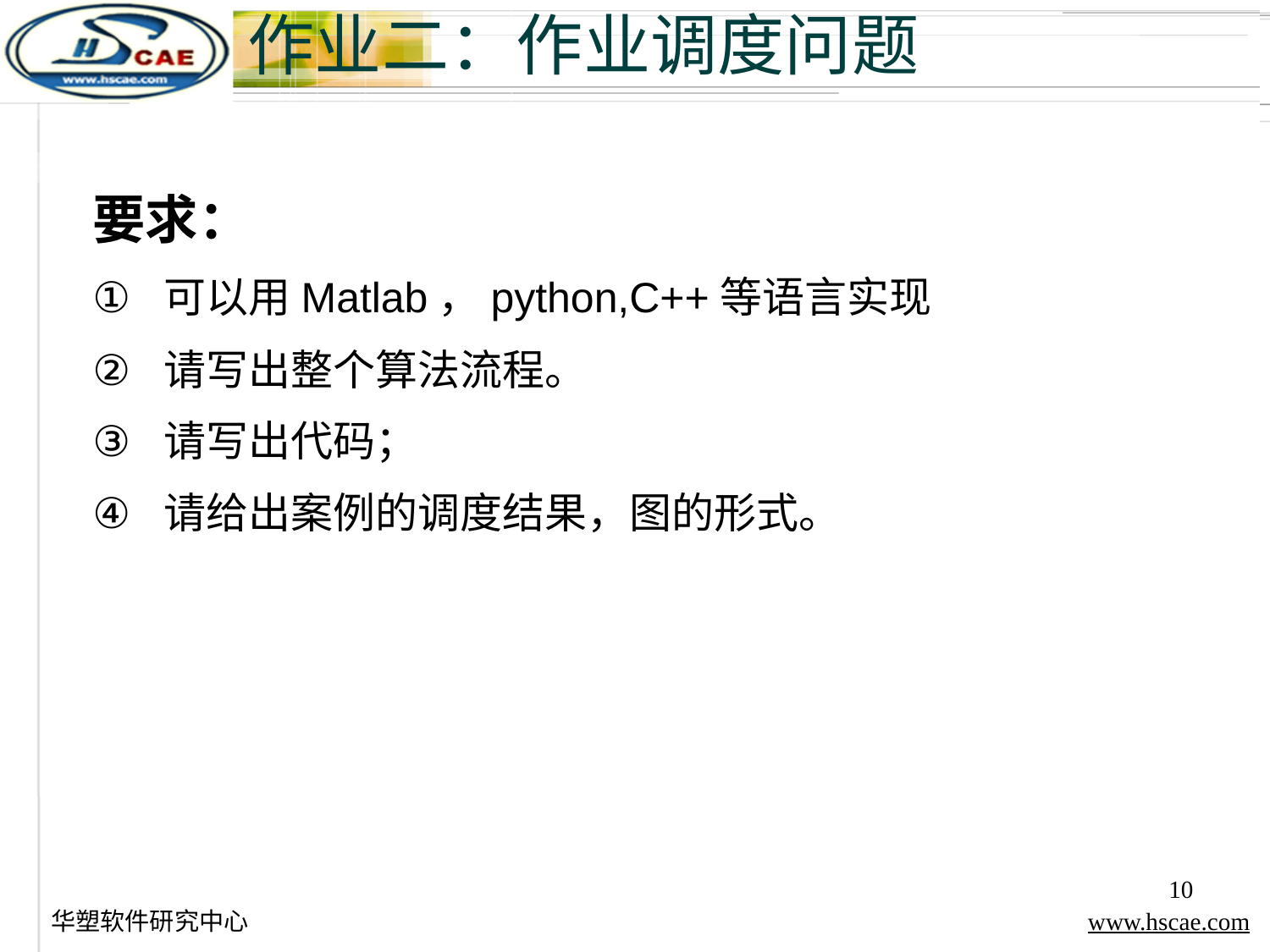

# 作业二：作业调度问题
要求：
可以用Matlab，python,C++等语言实现
请写出整个算法流程。
请写出代码；
请给出案例的调度结果，图的形式。
10